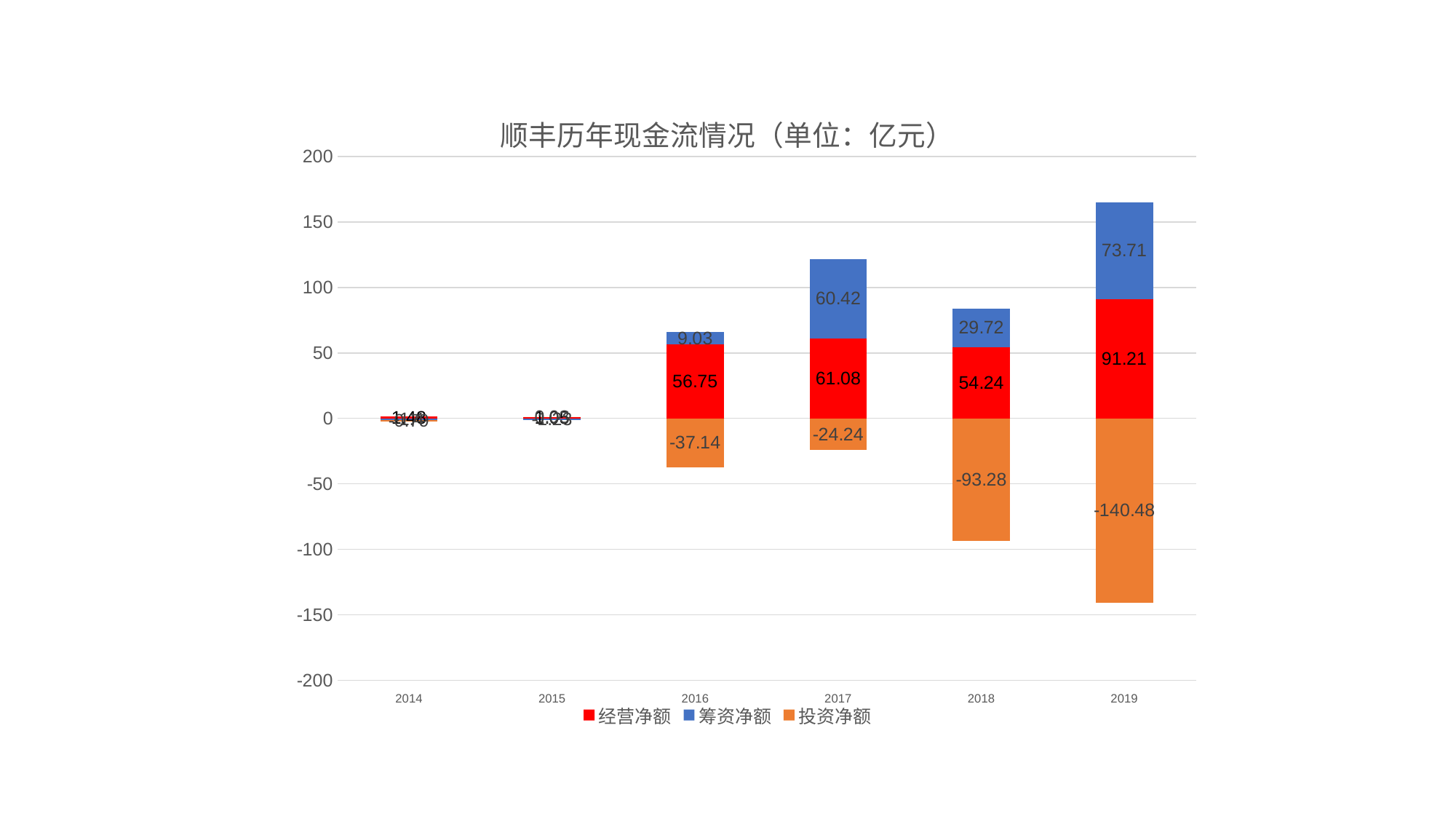

### Chart: 顺丰历年现金流情况（单位：亿元）

| Category | 经营净额 | 筹资净额 | 投资净额 |
|---|---|---|---|
| 2014 | 1.48 | -1.4 | -0.79 |
| 2015 | 1.05 | -1.23 | 0.03 |
| 2016 | 56.75 | 9.03 | -37.14 |
| 2017 | 61.08 | 60.42 | -24.24 |
| 2018 | 54.24 | 29.72 | -93.28 |
| 2019 | 91.21 | 73.71 | -140.48 |